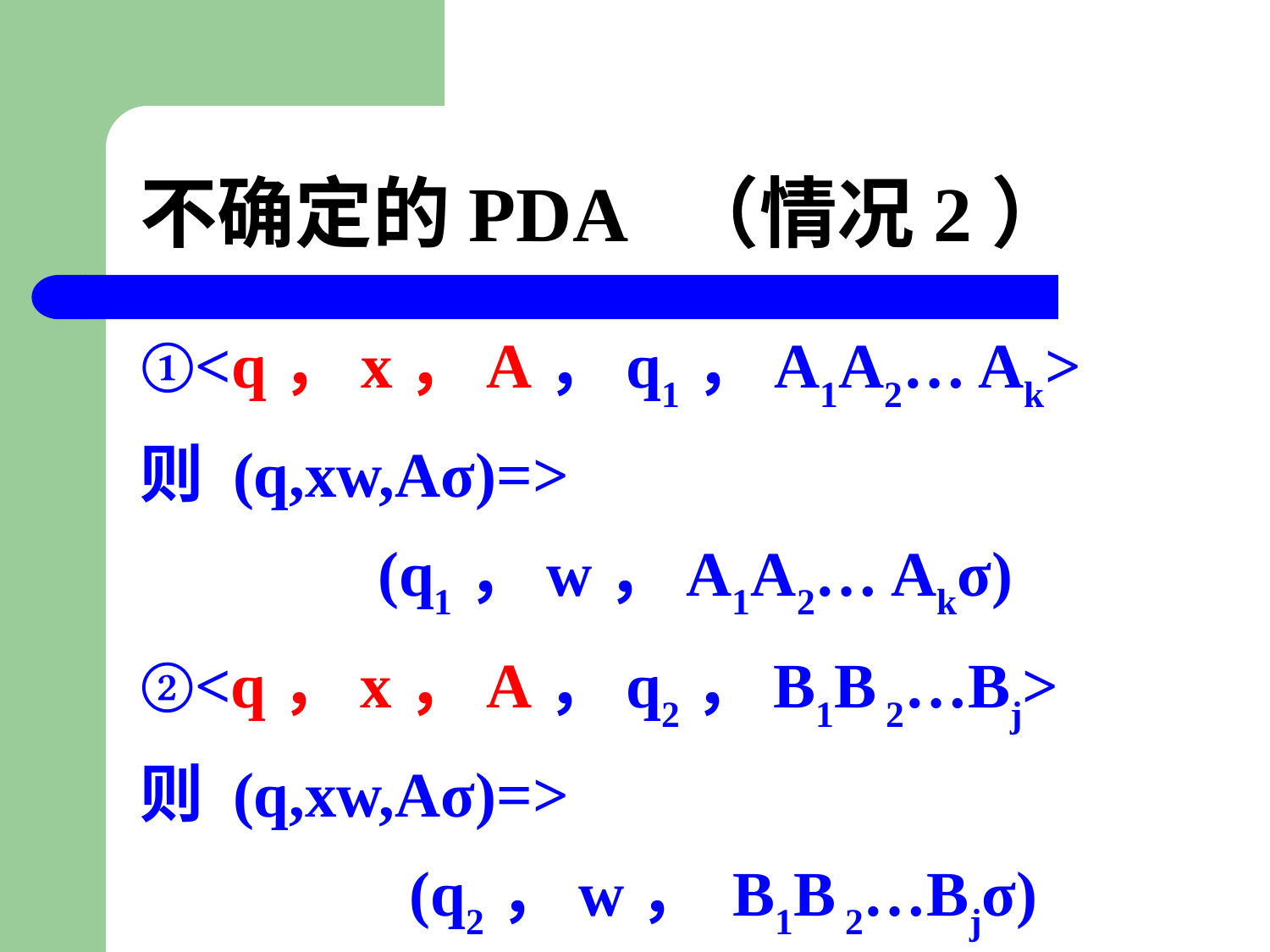

# 不确定的PDA  （情况2）
①<q，x，A，q1，A1A2… Ak>
则 (q,xw,Aσ)=>
               (q1，w，A1A2… Akσ)
②<q，x，A，q2，B1B 2…Bj>
则 (q,xw,Aσ)=>
                 (q2，w， B1B 2…Bjσ)